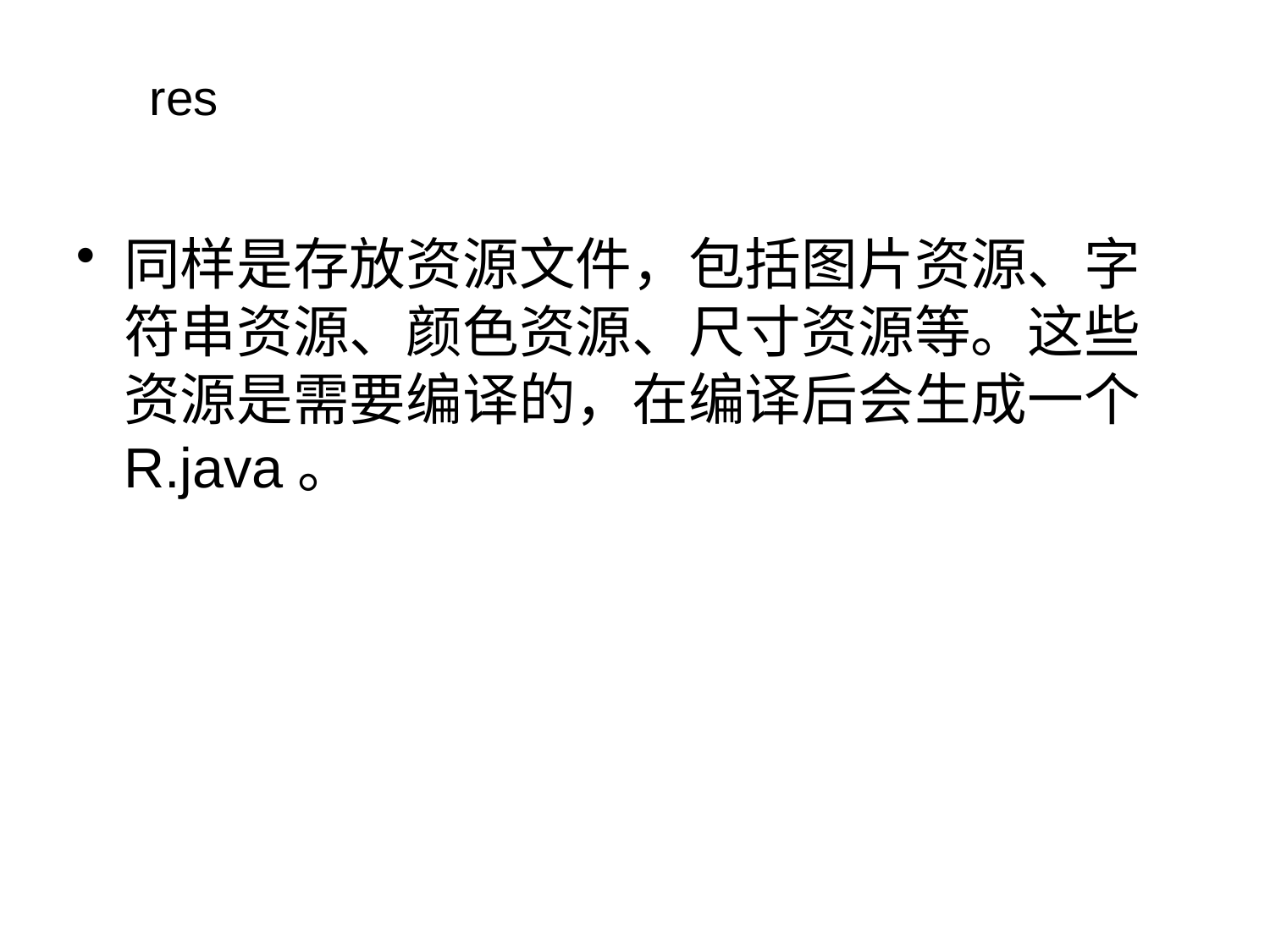

# res
同样是存放资源文件，包括图片资源、字符串资源、颜色资源、尺寸资源等。这些资源是需要编译的，在编译后会生成一个R.java。